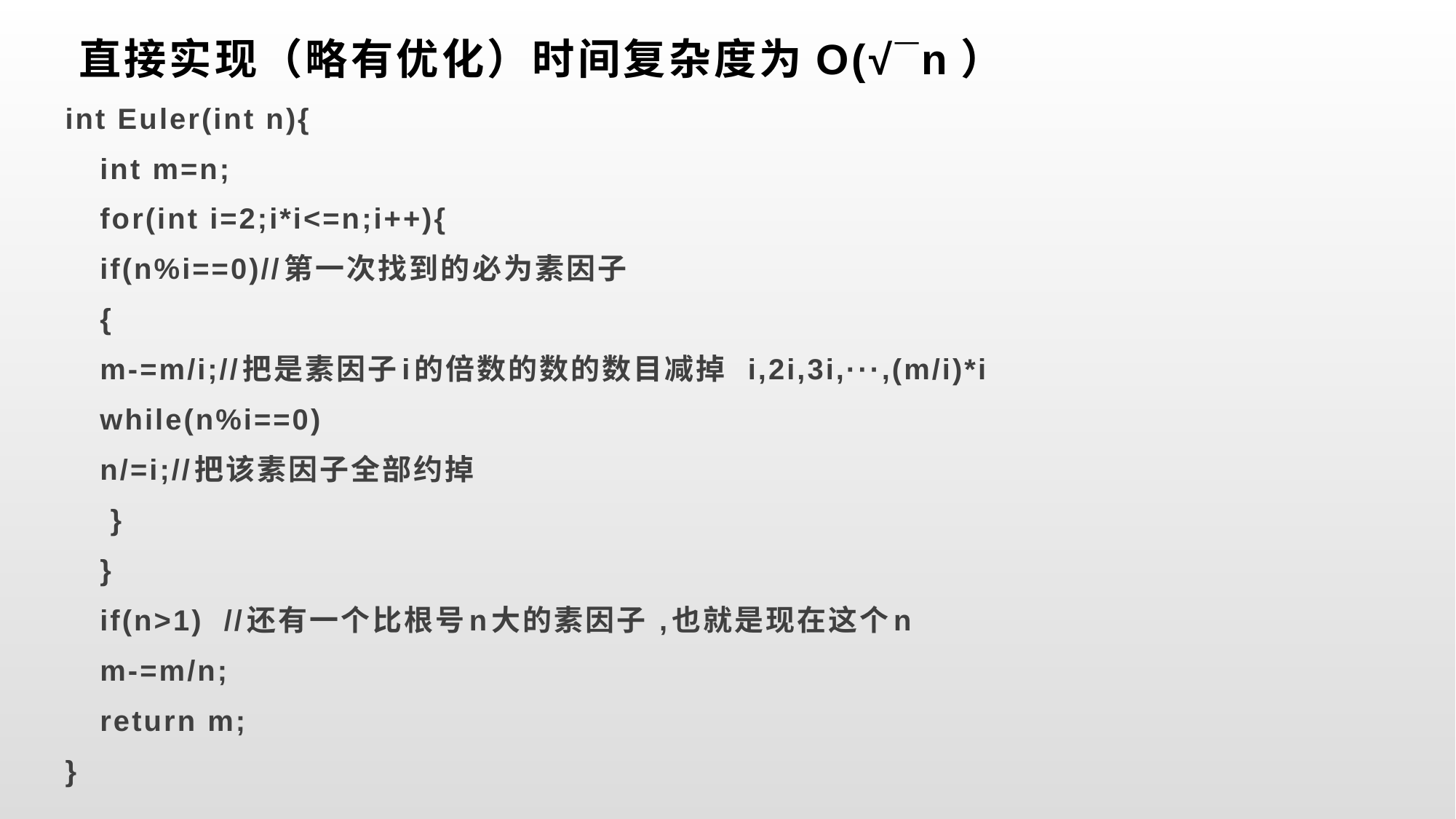

# 直接实现（略有优化）时间复杂度为O(√¯n）
int Euler(int n){
	int m=n;
	for(int i=2;i*i<=n;i++){
		if(n%i==0)//第一次找到的必为素因子
		{
			m-=m/i;//把是素因子i的倍数的数的数目减掉  i,2i,3i,···,(m/i)*i
			while(n%i==0)
			n/=i;//把该素因子全部约掉
		 }
	}
	if(n>1)  //还有一个比根号n大的素因子 ,也就是现在这个n
		m-=m/n;
	return m;
}